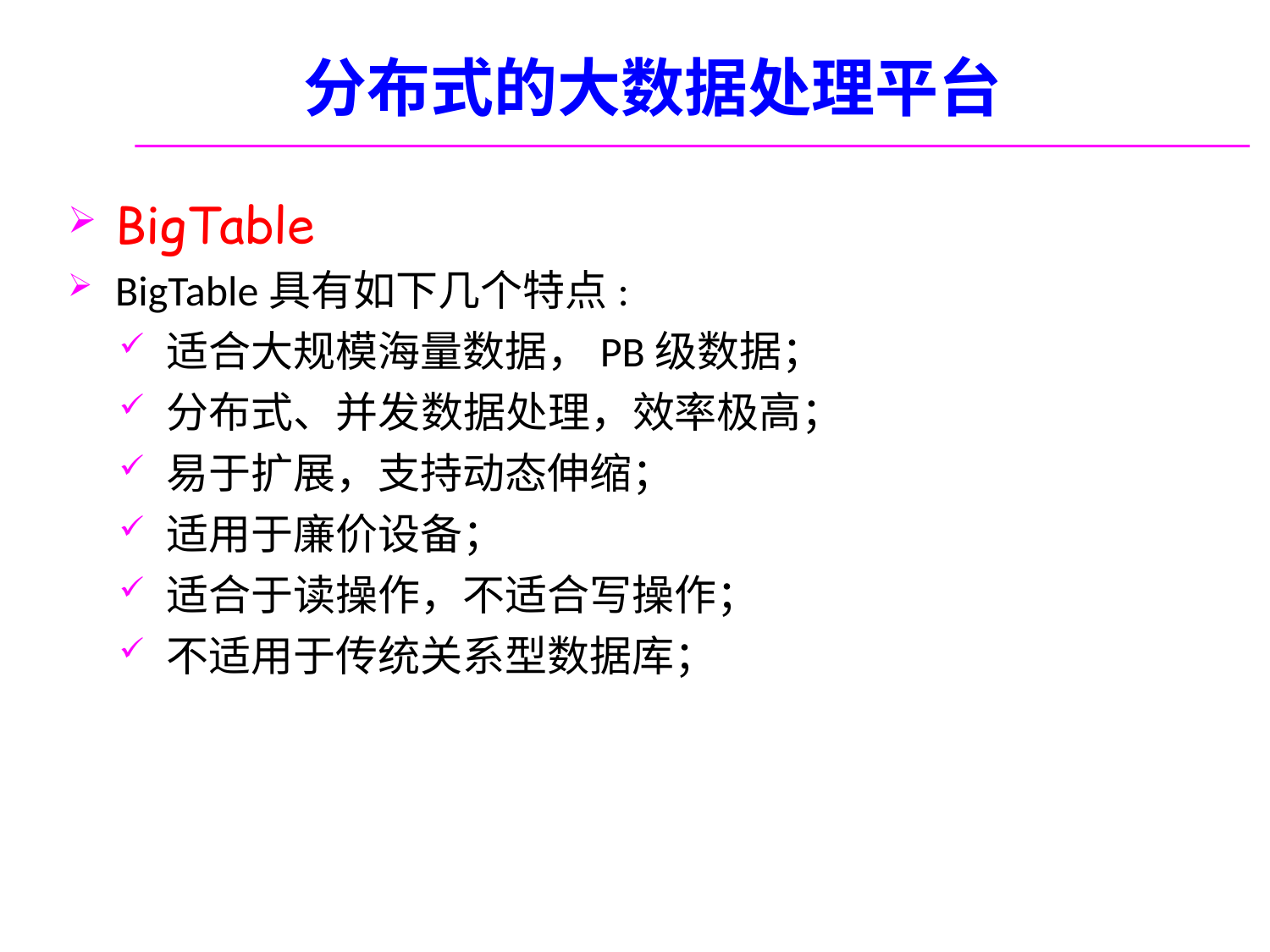

# 分布式的大数据处理平台
BigTable
BigTable具有如下几个特点:
适合大规模海量数据，PB级数据；
分布式、并发数据处理，效率极高；
易于扩展，支持动态伸缩；
适用于廉价设备；
适合于读操作，不适合写操作；
不适用于传统关系型数据库；
59